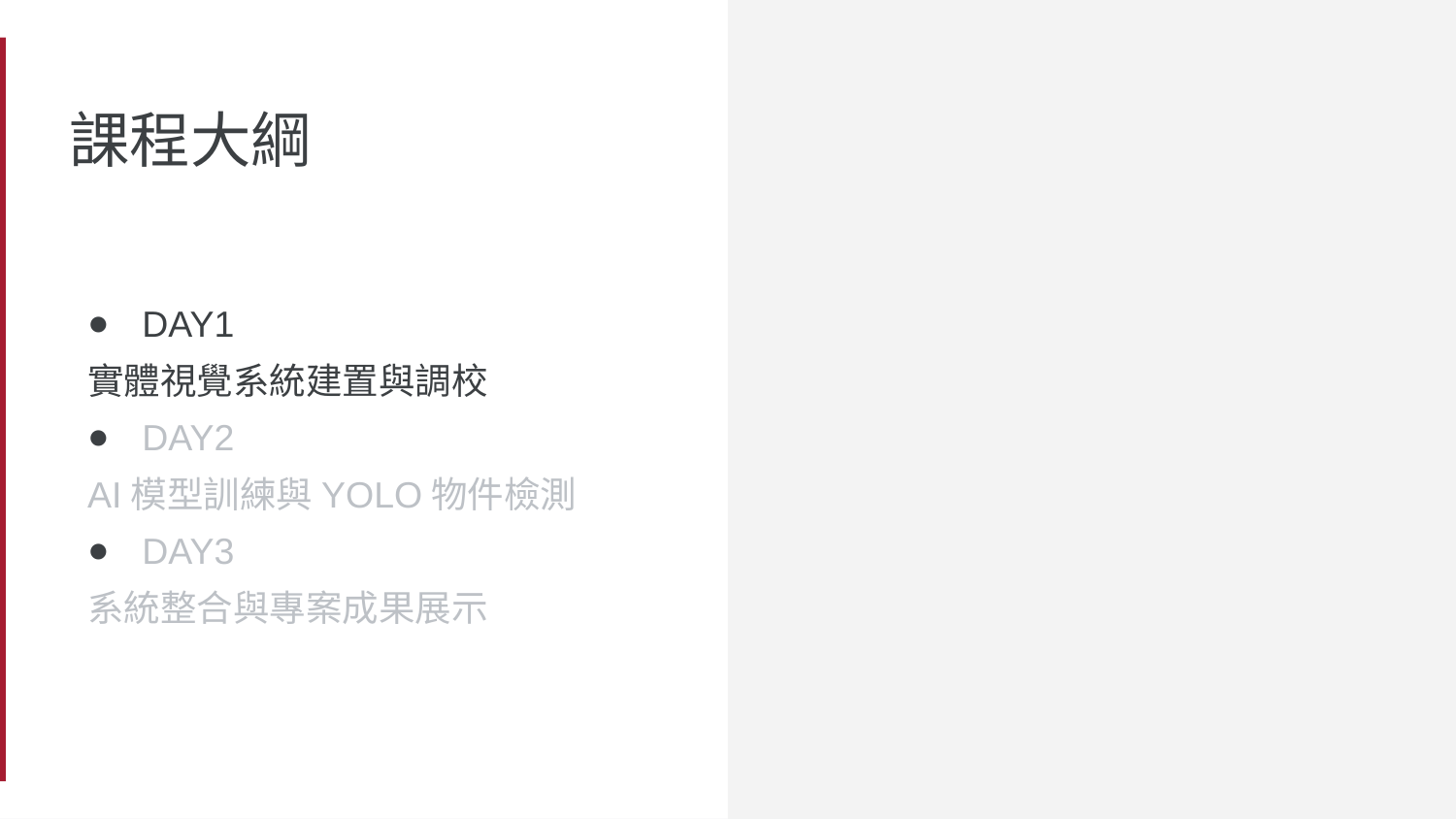

# 課程大綱
DAY1
實體視覺系統建置與調校
DAY2
AI模型訓練與YOLO物件檢測
DAY3
系統整合與專案成果展示